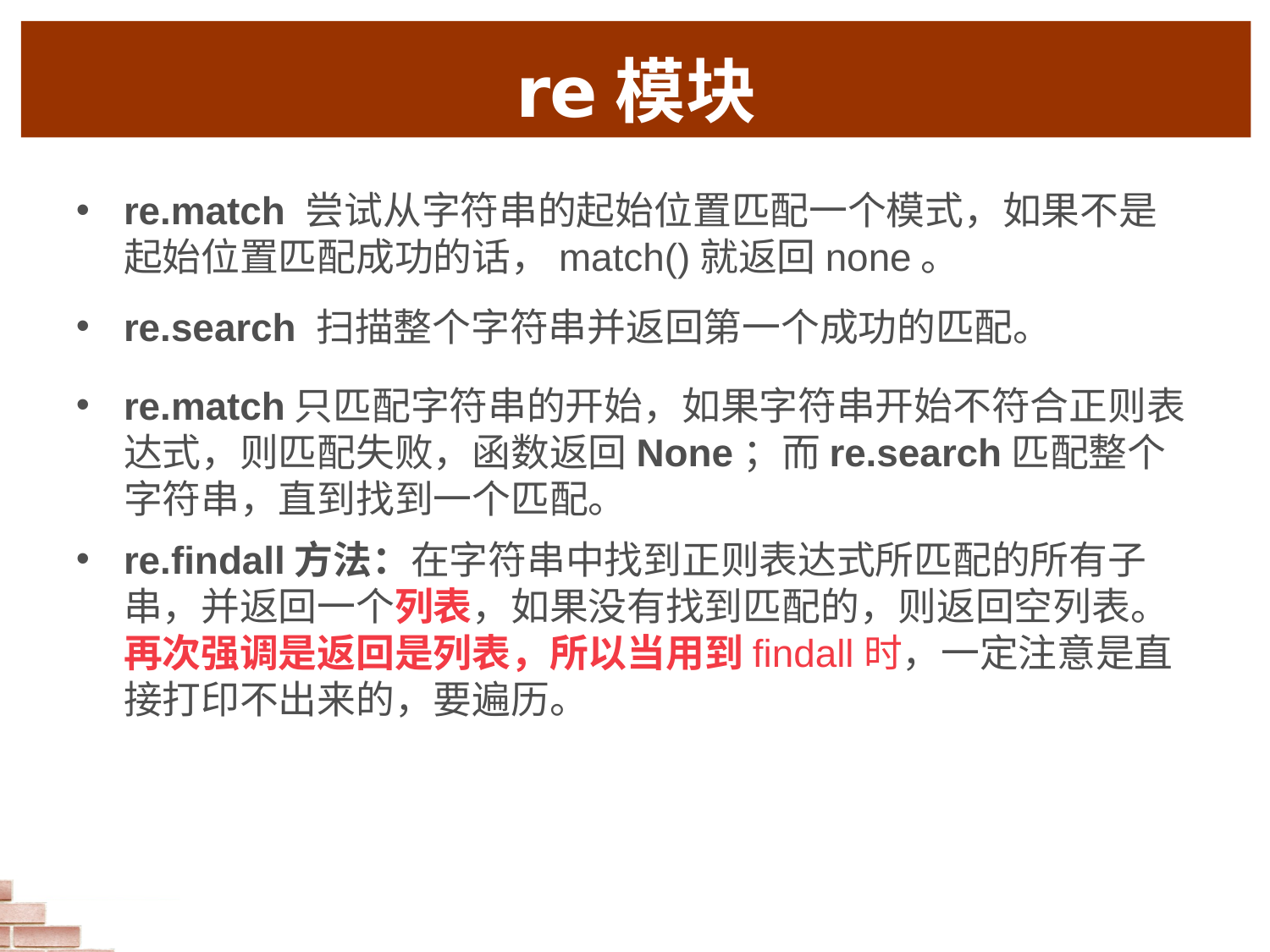

# re模块
re.match 尝试从字符串的起始位置匹配一个模式，如果不是起始位置匹配成功的话，match()就返回none。
re.search 扫描整个字符串并返回第一个成功的匹配。
re.match只匹配字符串的开始，如果字符串开始不符合正则表达式，则匹配失败，函数返回None；而re.search匹配整个字符串，直到找到一个匹配。
re.findall方法：在字符串中找到正则表达式所匹配的所有子串，并返回一个列表，如果没有找到匹配的，则返回空列表。再次强调是返回是列表，所以当用到findall时，一定注意是直接打印不出来的，要遍历。